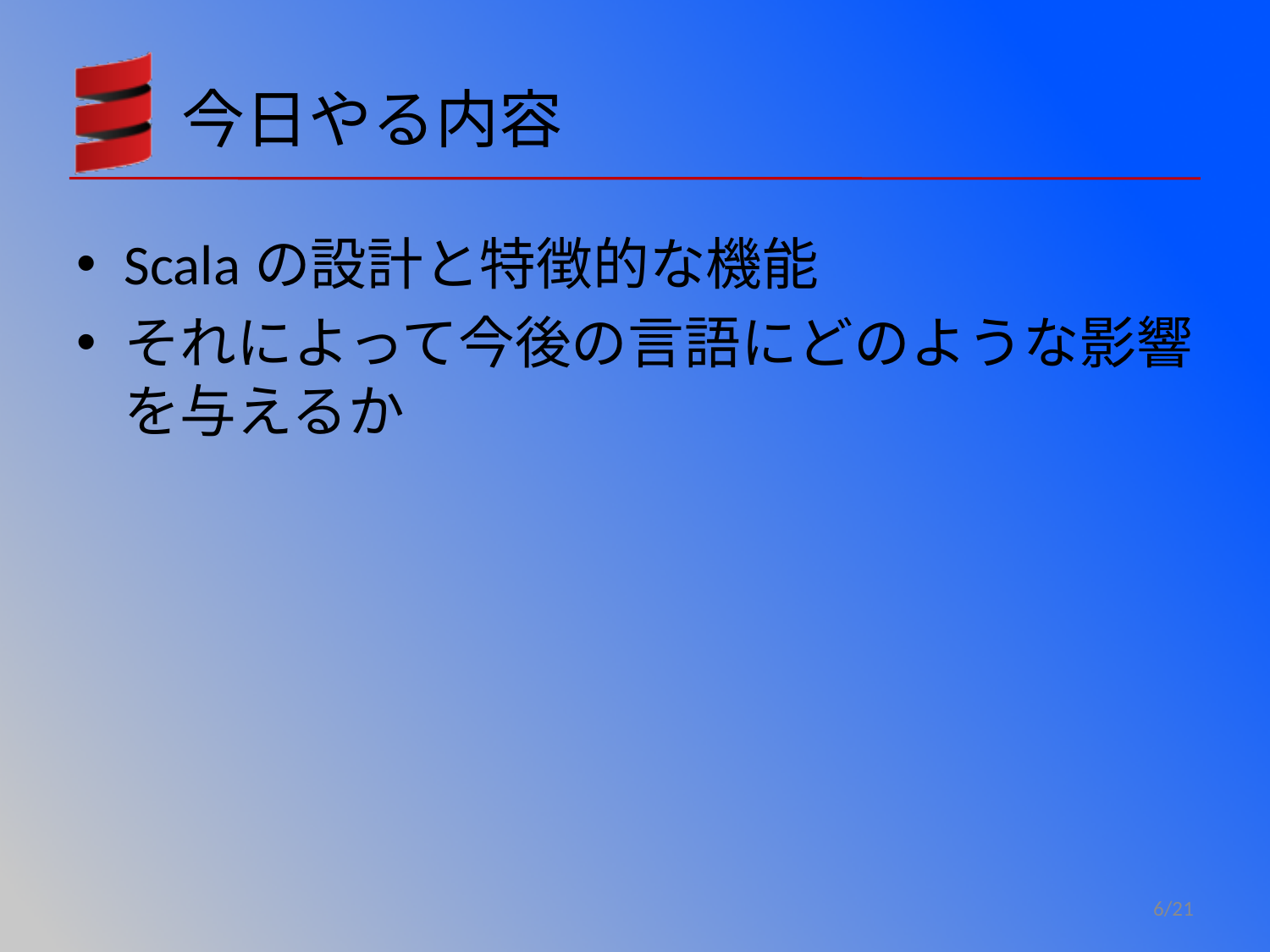

# 今日やる内容
Scalaの設計と特徴的な機能
それによって今後の言語にどのような影響を与えるか
6/21